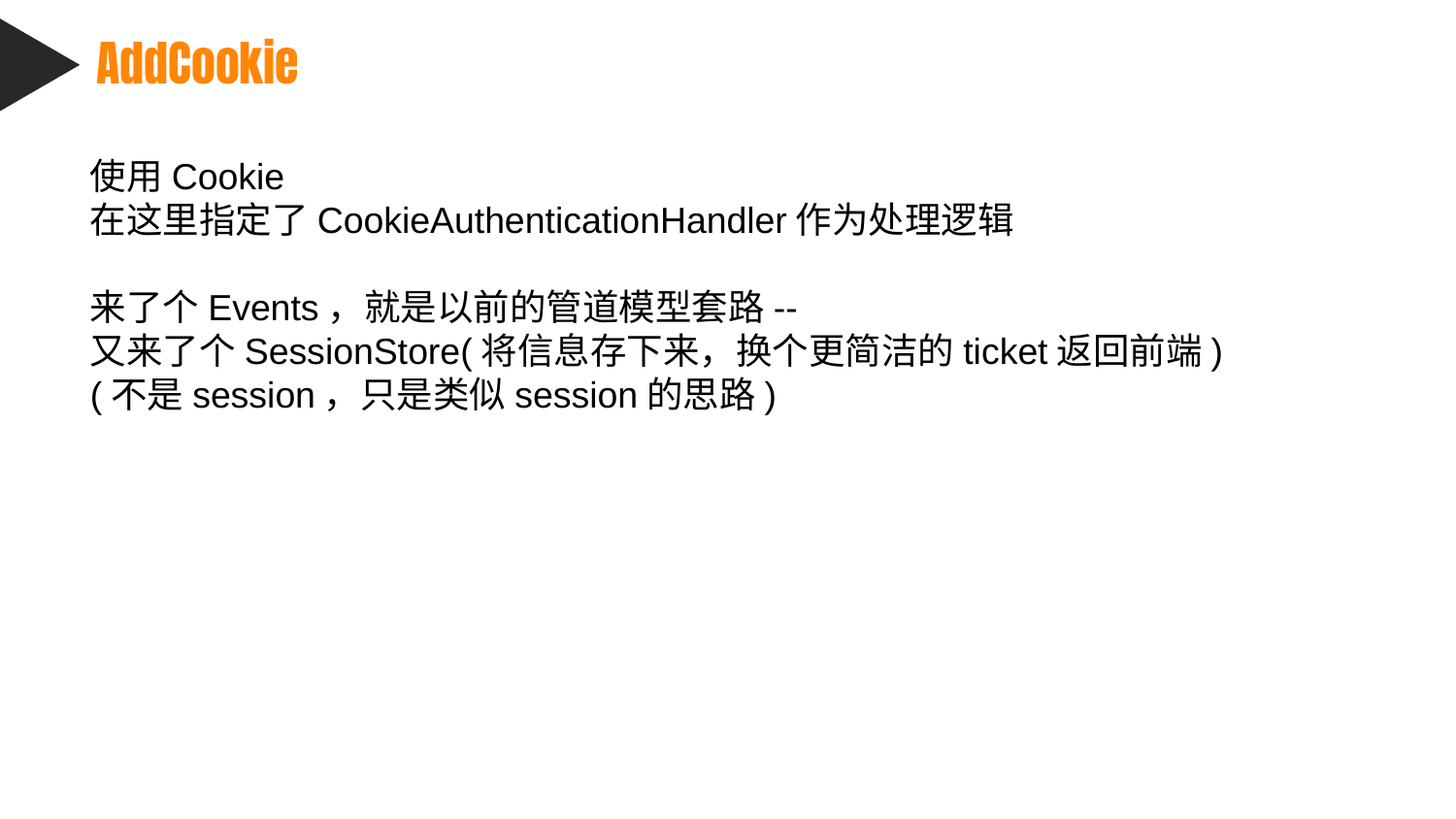

AddCookie
使用Cookie
在这里指定了CookieAuthenticationHandler作为处理逻辑

来了个Events，就是以前的管道模型套路--
又来了个SessionStore(将信息存下来，换个更简洁的ticket返回前端)(不是session，只是类似session的思路)